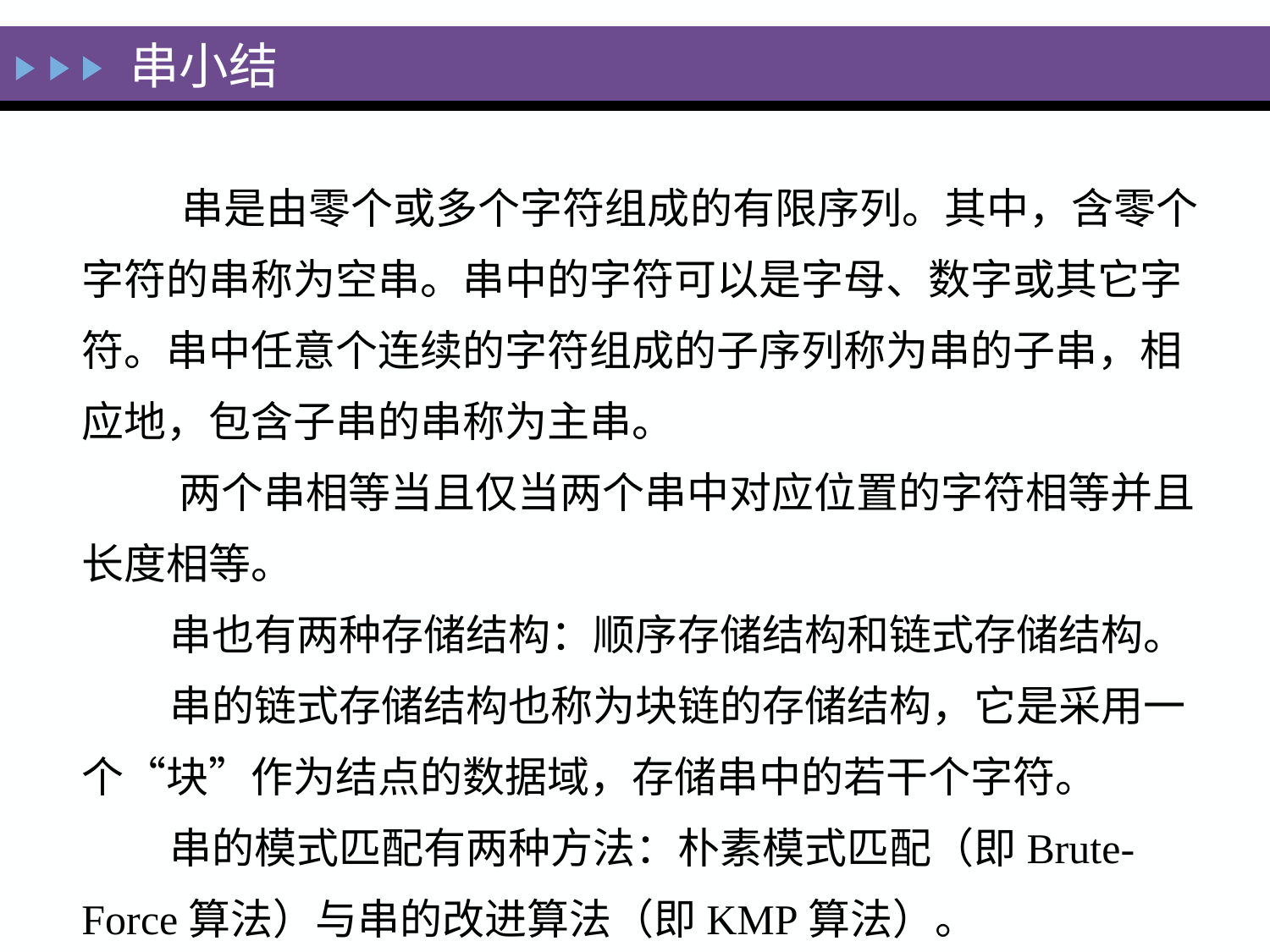

# 串小结
 串是由零个或多个字符组成的有限序列。其中，含零个字符的串称为空串。串中的字符可以是字母、数字或其它字符。串中任意个连续的字符组成的子序列称为串的子串，相应地，包含子串的串称为主串。
         两个串相等当且仅当两个串中对应位置的字符相等并且长度相等。
        串也有两种存储结构：顺序存储结构和链式存储结构。
        串的链式存储结构也称为块链的存储结构，它是采用一个“块”作为结点的数据域，存储串中的若干个字符。
        串的模式匹配有两种方法：朴素模式匹配（即Brute-Force算法）与串的改进算法（即KMP算法）。